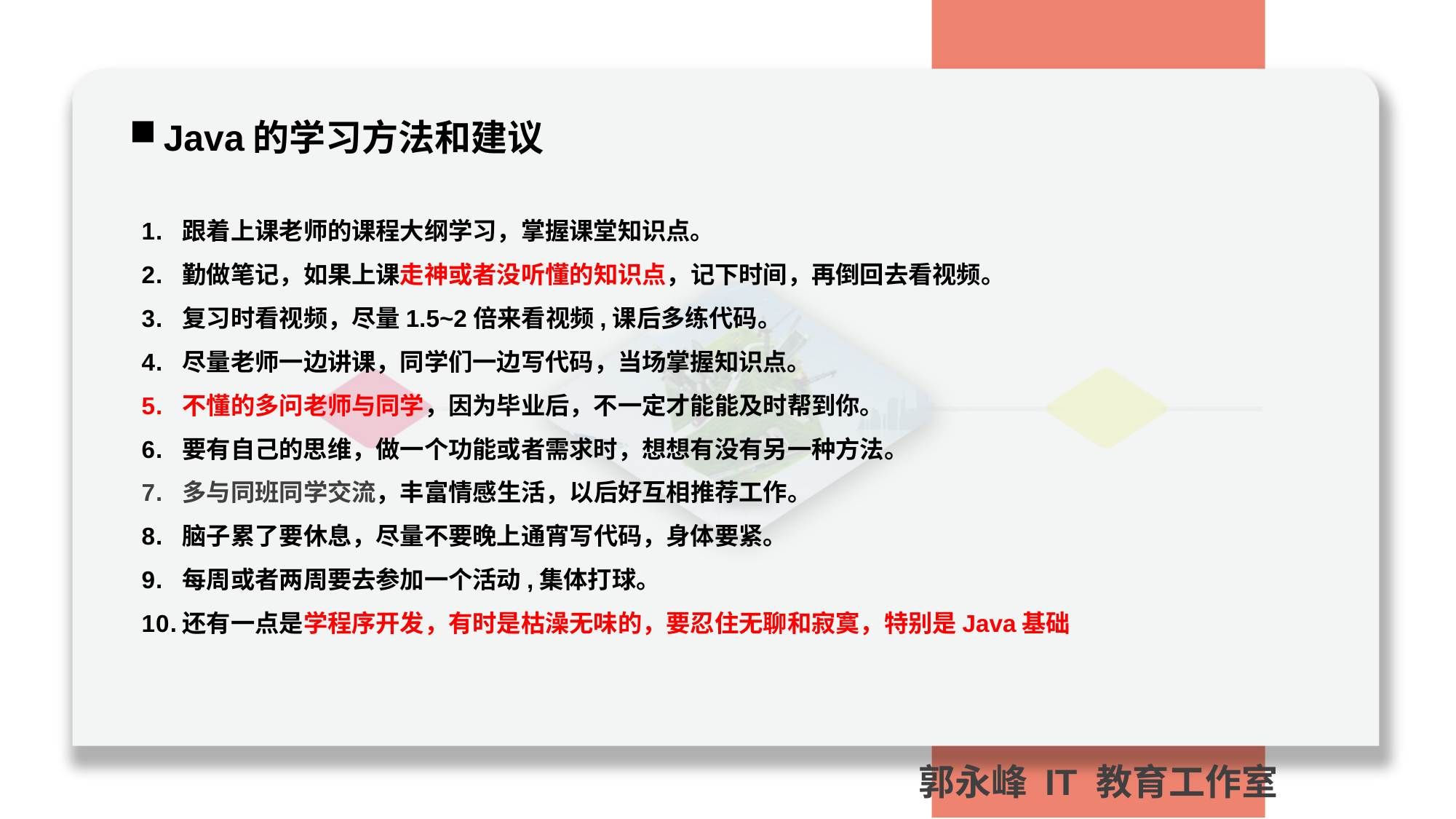

Java的学习方法和建议
跟着上课老师的课程大纲学习，掌握课堂知识点。
勤做笔记，如果上课走神或者没听懂的知识点，记下时间，再倒回去看视频。
复习时看视频，尽量1.5~2倍来看视频,课后多练代码。
尽量老师一边讲课，同学们一边写代码，当场掌握知识点。
不懂的多问老师与同学，因为毕业后，不一定才能能及时帮到你。
要有自己的思维，做一个功能或者需求时，想想有没有另一种方法。
多与同班同学交流，丰富情感生活，以后好互相推荐工作。
脑子累了要休息，尽量不要晚上通宵写代码，身体要紧。
每周或者两周要去参加一个活动,集体打球。
还有一点是学程序开发，有时是枯澡无味的，要忍住无聊和寂寞，特别是Java基础